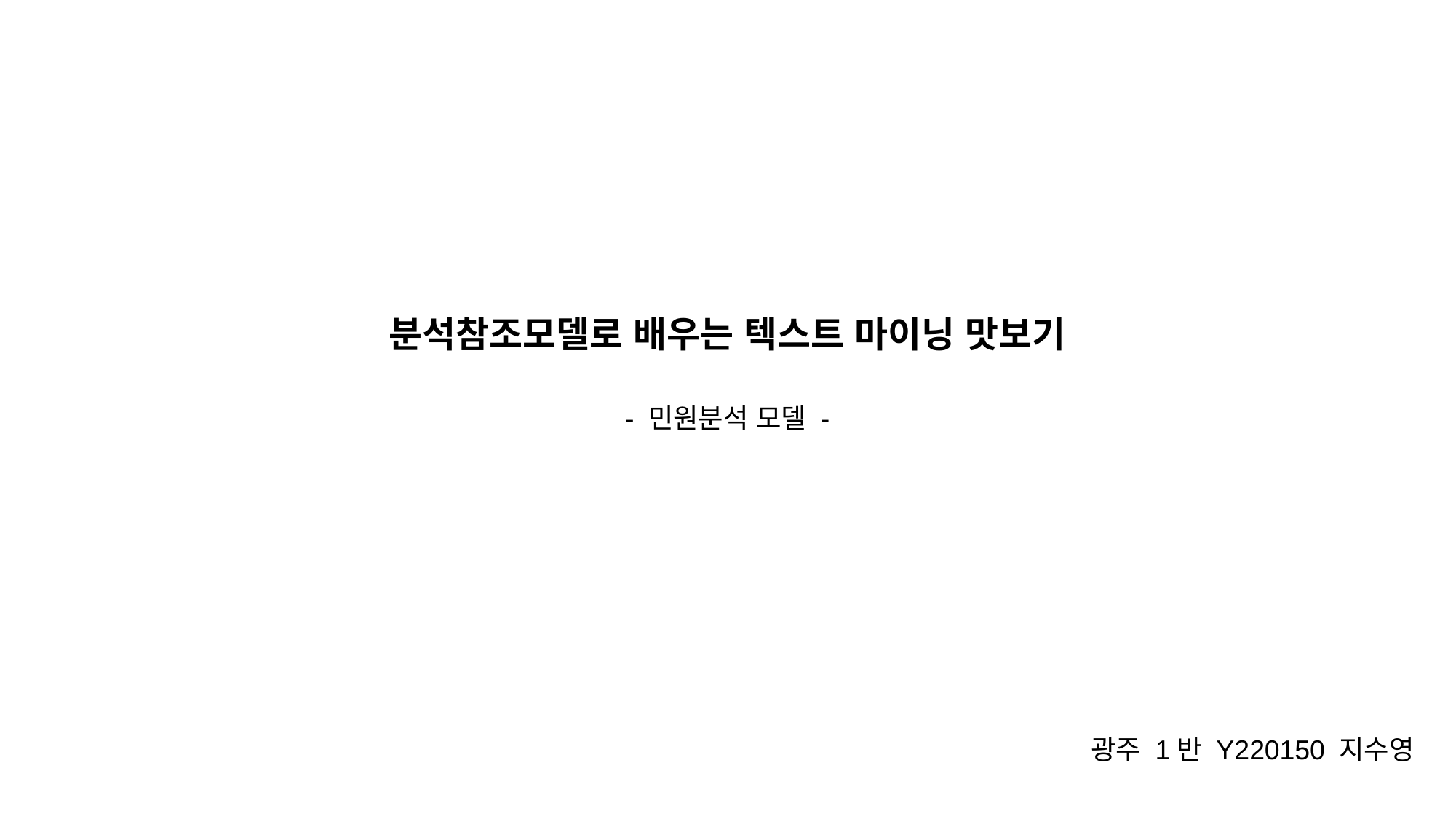

분석참조모델로 배우는 텍스트 마이닝 맛보기
- 민원분석 모델 -
광주 1반 Y220150 지수영